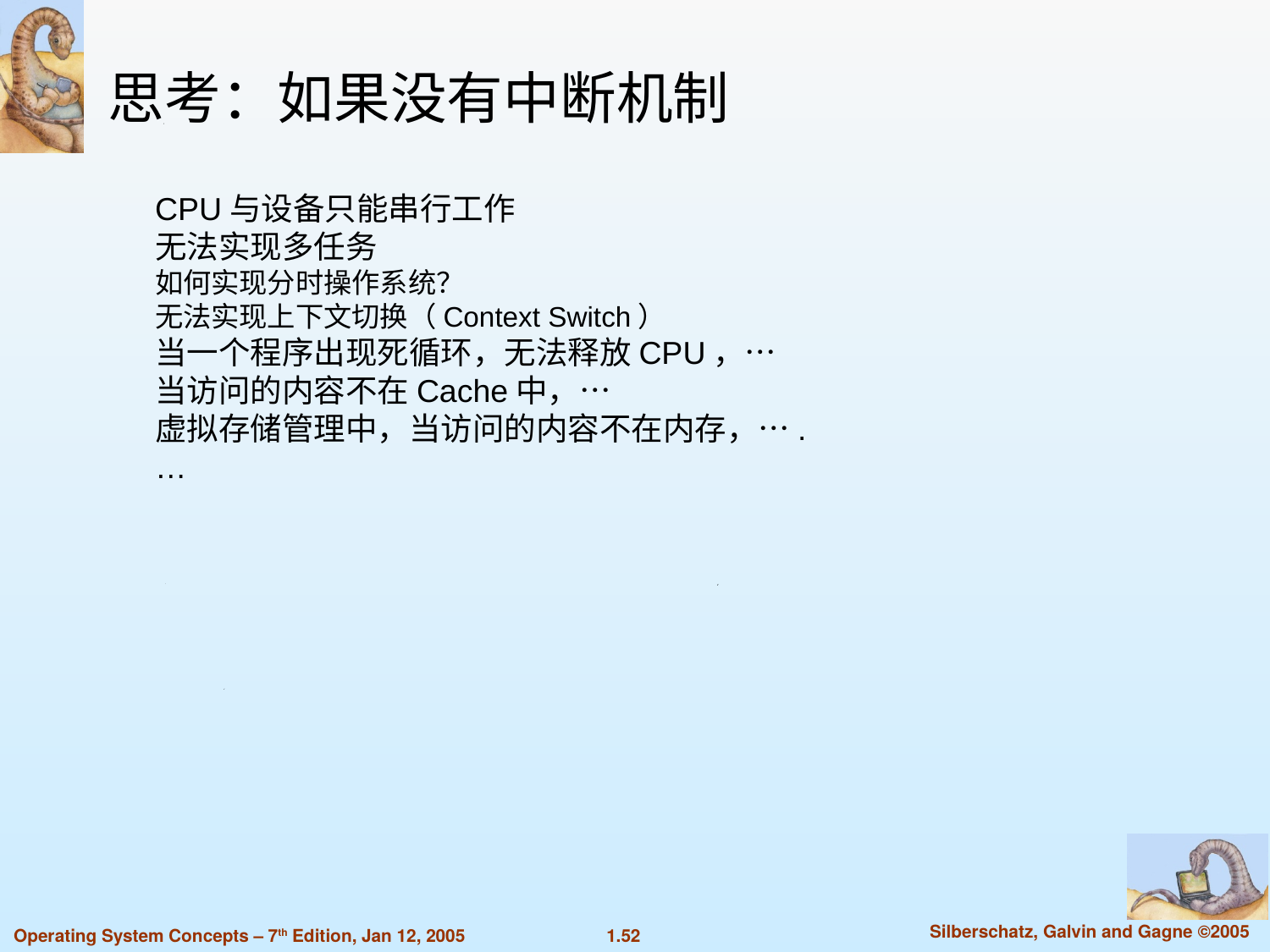

思考：如果没有中断机制
CPU与设备只能串行工作
无法实现多任务
如何实现分时操作系统？
无法实现上下文切换（Context Switch）
当一个程序出现死循环，无法释放CPU，…
当访问的内容不在Cache中，…
虚拟存储管理中，当访问的内容不在内存，….
…